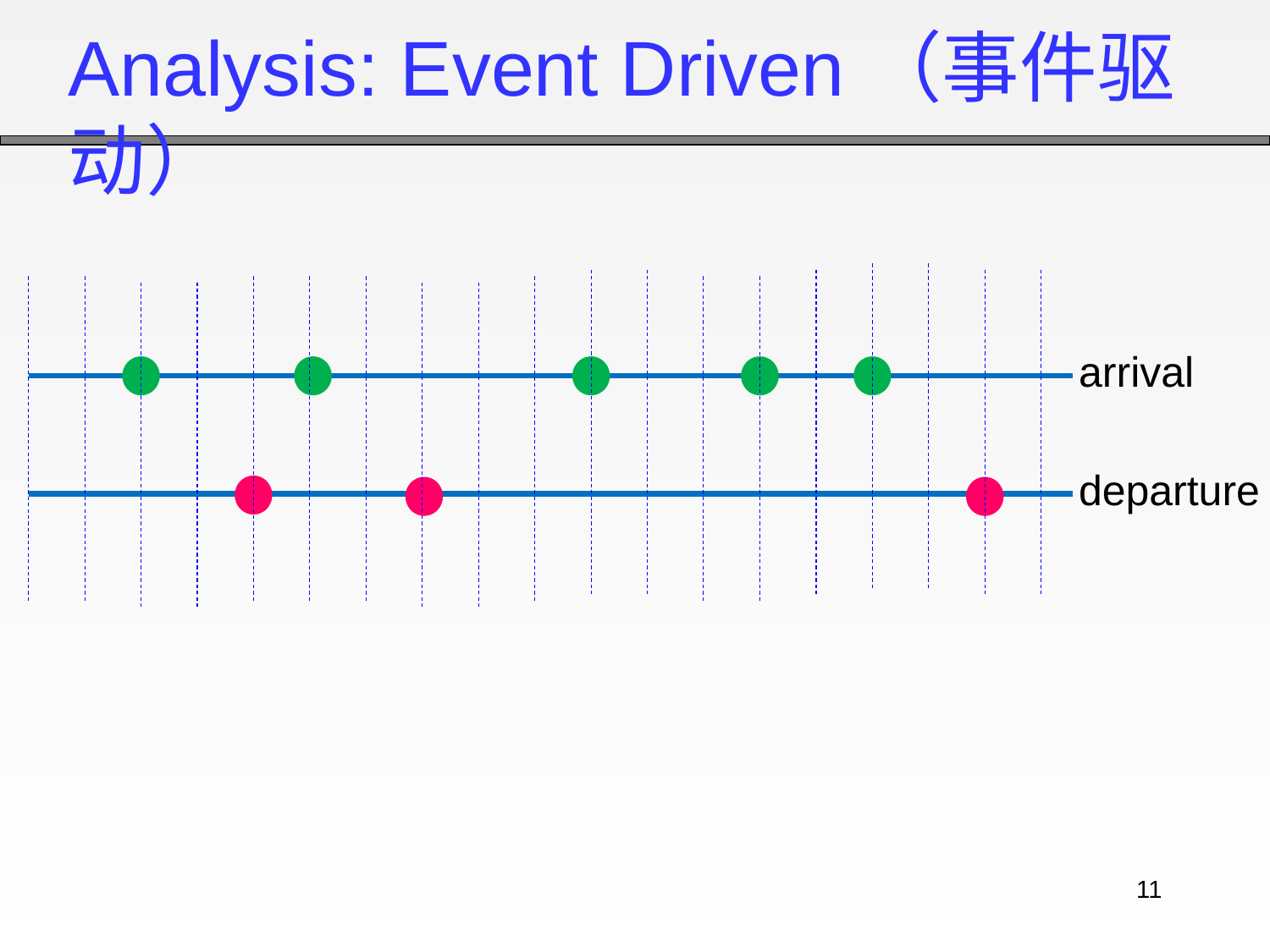

# Analysis: Event Driven（事件驱动）
arrival

departure

11